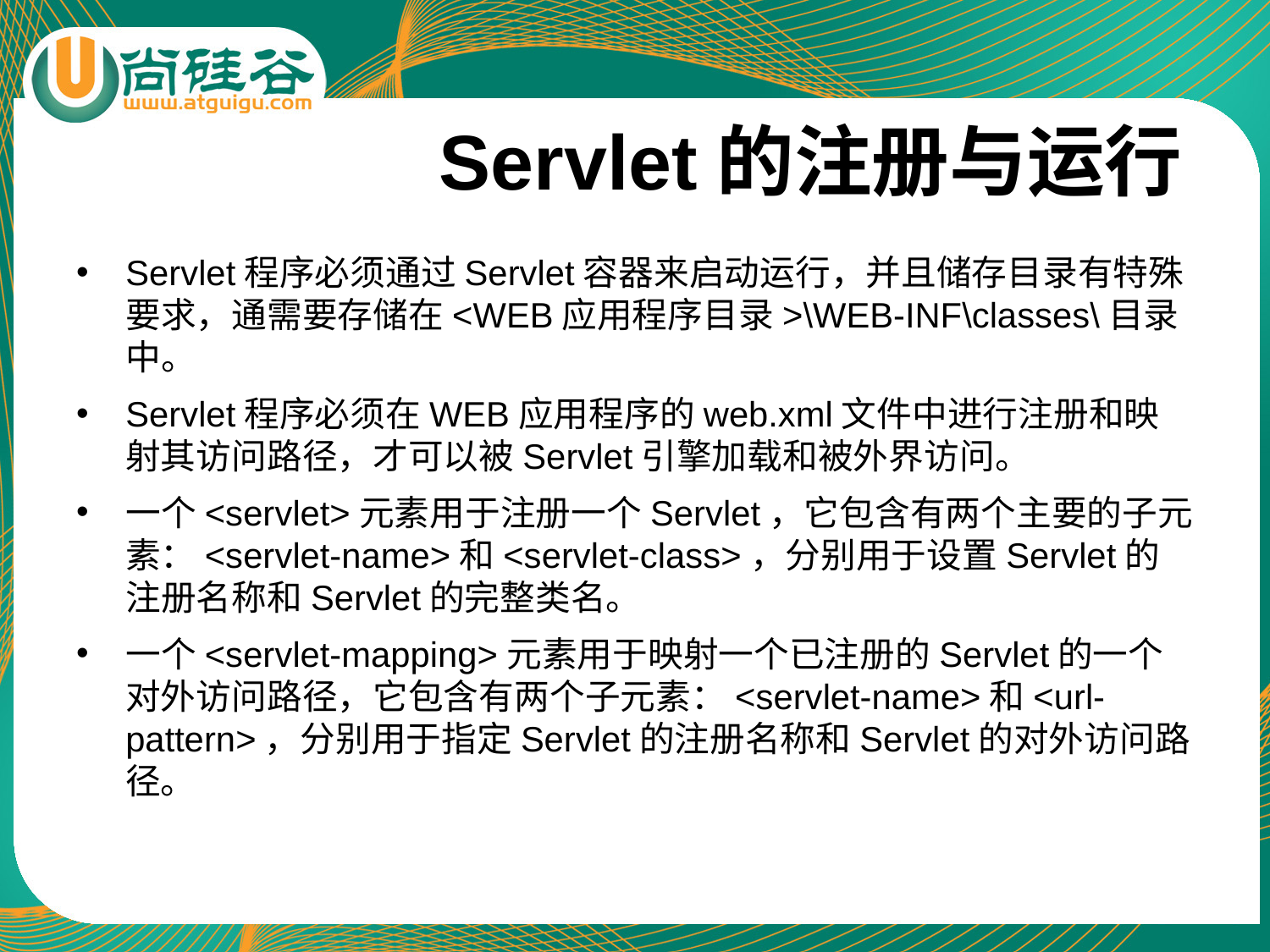

# Servlet的注册与运行
Servlet程序必须通过Servlet容器来启动运行，并且储存目录有特殊要求，通需要存储在<WEB应用程序目录>\WEB-INF\classes\目录中。
Servlet程序必须在WEB应用程序的web.xml文件中进行注册和映射其访问路径，才可以被Servlet引擎加载和被外界访问。
一个<servlet>元素用于注册一个Servlet，它包含有两个主要的子元素：<servlet-name>和<servlet-class>，分别用于设置Servlet的注册名称和Servlet的完整类名。
一个<servlet-mapping>元素用于映射一个已注册的Servlet的一个对外访问路径，它包含有两个子元素：<servlet-name>和<url-pattern>，分别用于指定Servlet的注册名称和Servlet的对外访问路径。